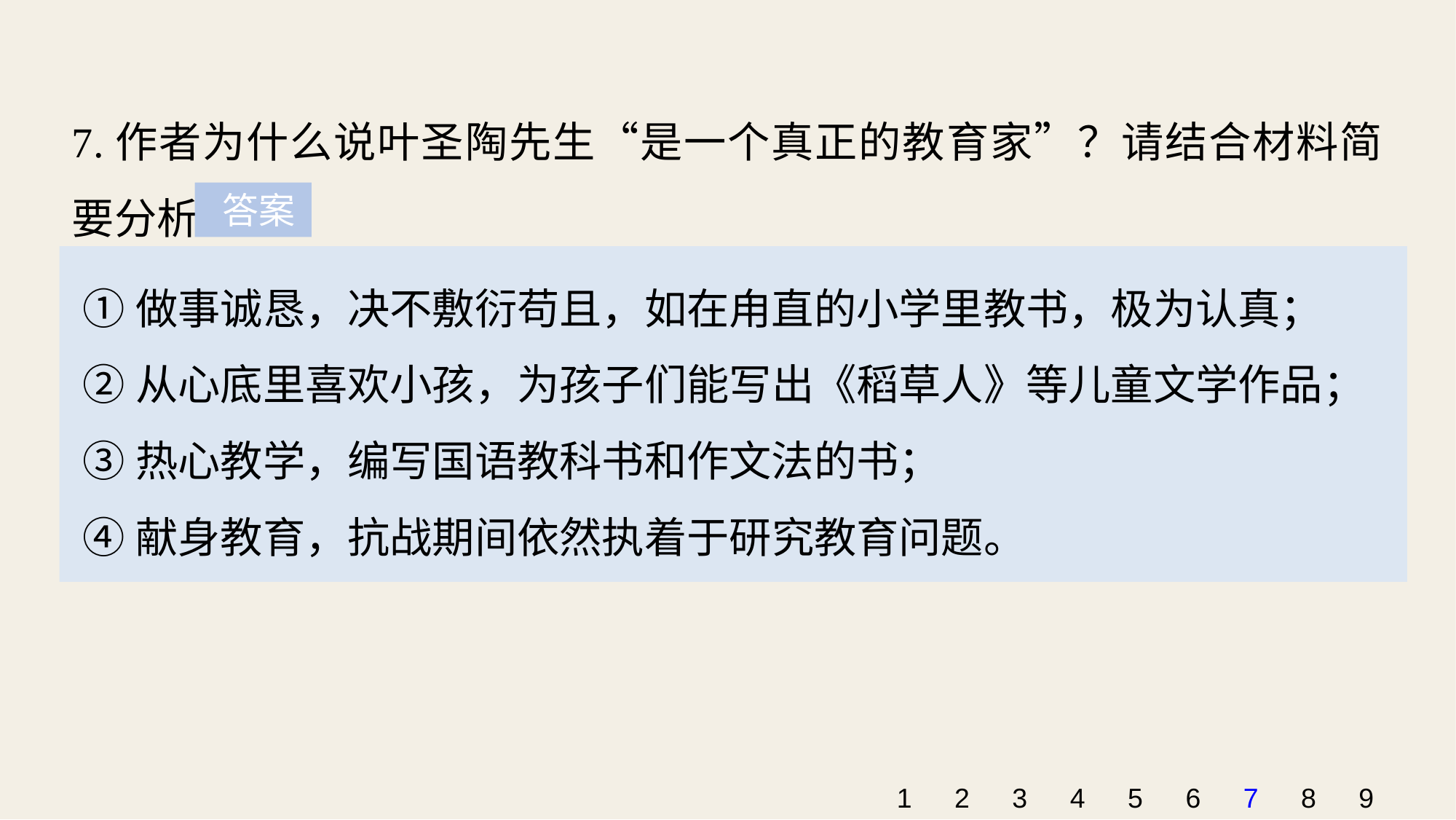

7.作者为什么说叶圣陶先生“是一个真正的教育家”？请结合材料简要分析。
 答案

①做事诚恳，决不敷衍苟且，如在甪直的小学里教书，极为认真；
②从心底里喜欢小孩，为孩子们能写出《稻草人》等儿童文学作品；
③热心教学，编写国语教科书和作文法的书；
④献身教育，抗战期间依然执着于研究教育问题。
1
2
3
4
5
6
7
8
9